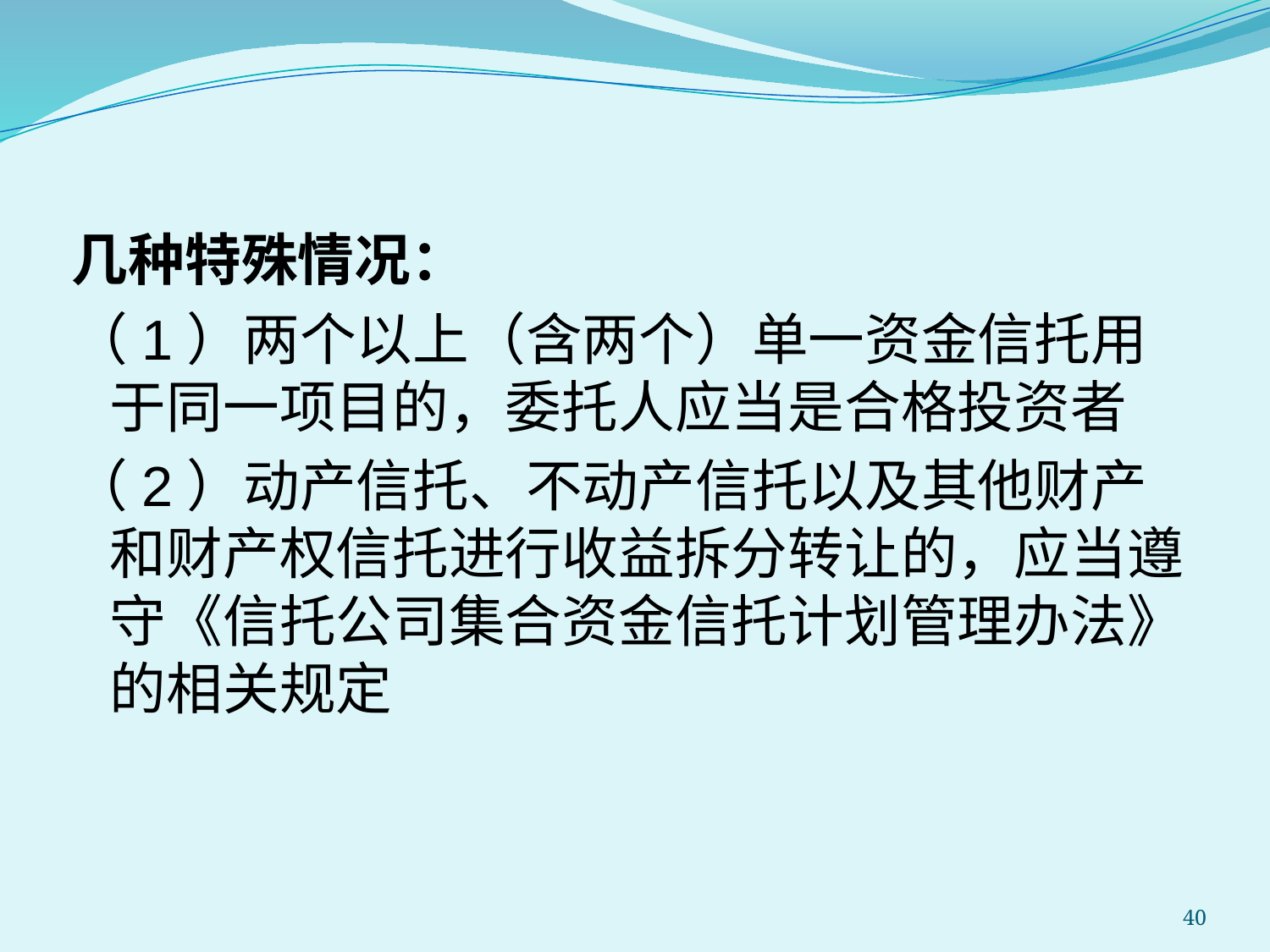

几种特殊情况：
（1）两个以上（含两个）单一资金信托用于同一项目的，委托人应当是合格投资者
（2）动产信托、不动产信托以及其他财产和财产权信托进行收益拆分转让的，应当遵守《信托公司集合资金信托计划管理办法》的相关规定

40